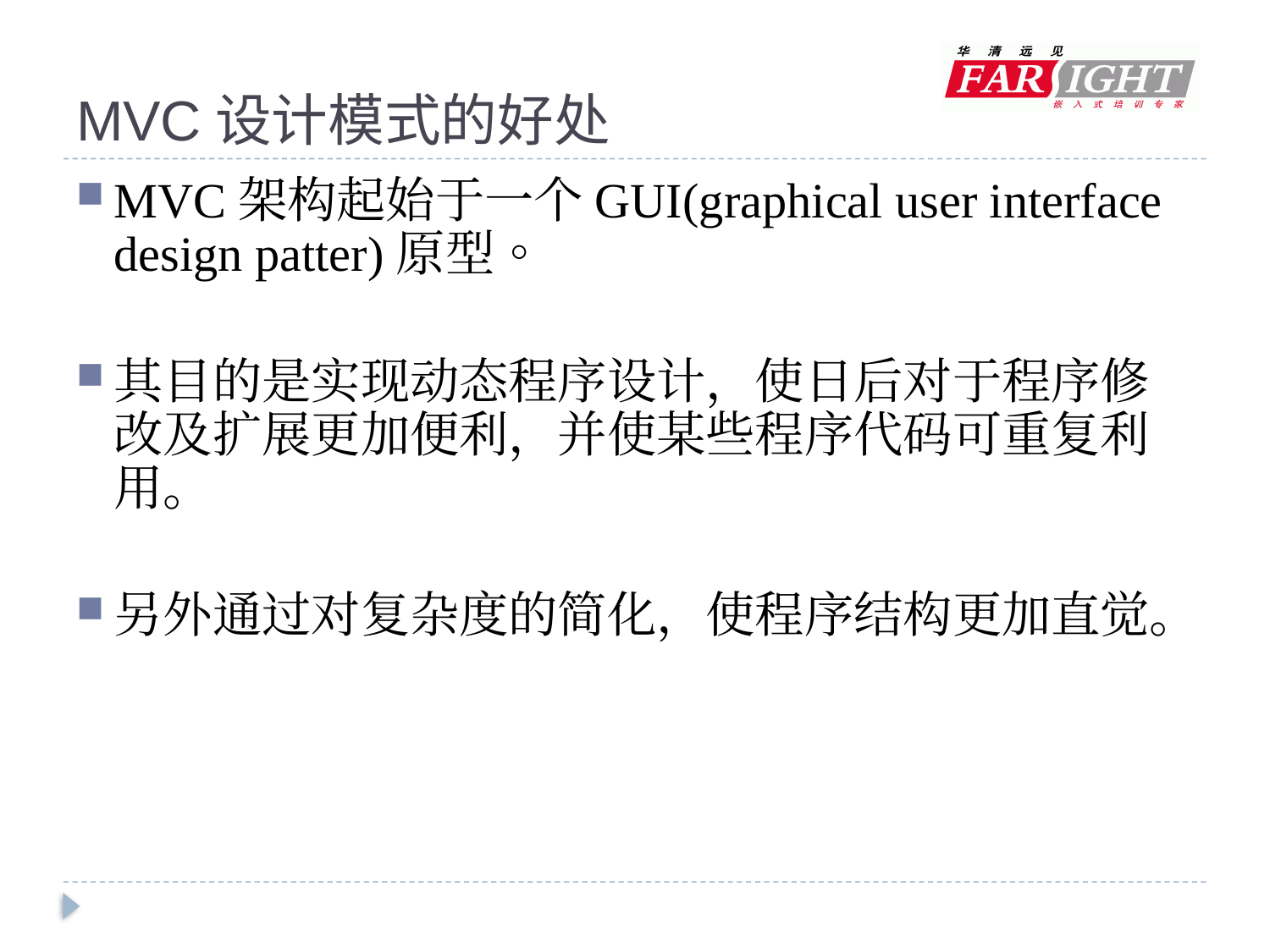

# MVC设计模式的好处
MVC架构起始于一个GUI(graphical user interface design patter)原型。

其目的是实现动态程序设计，使日后对于程序修改及扩展更加便利，并使某些程序代码可重复利用。

另外通过对复杂度的简化，使程序结构更加直觉。